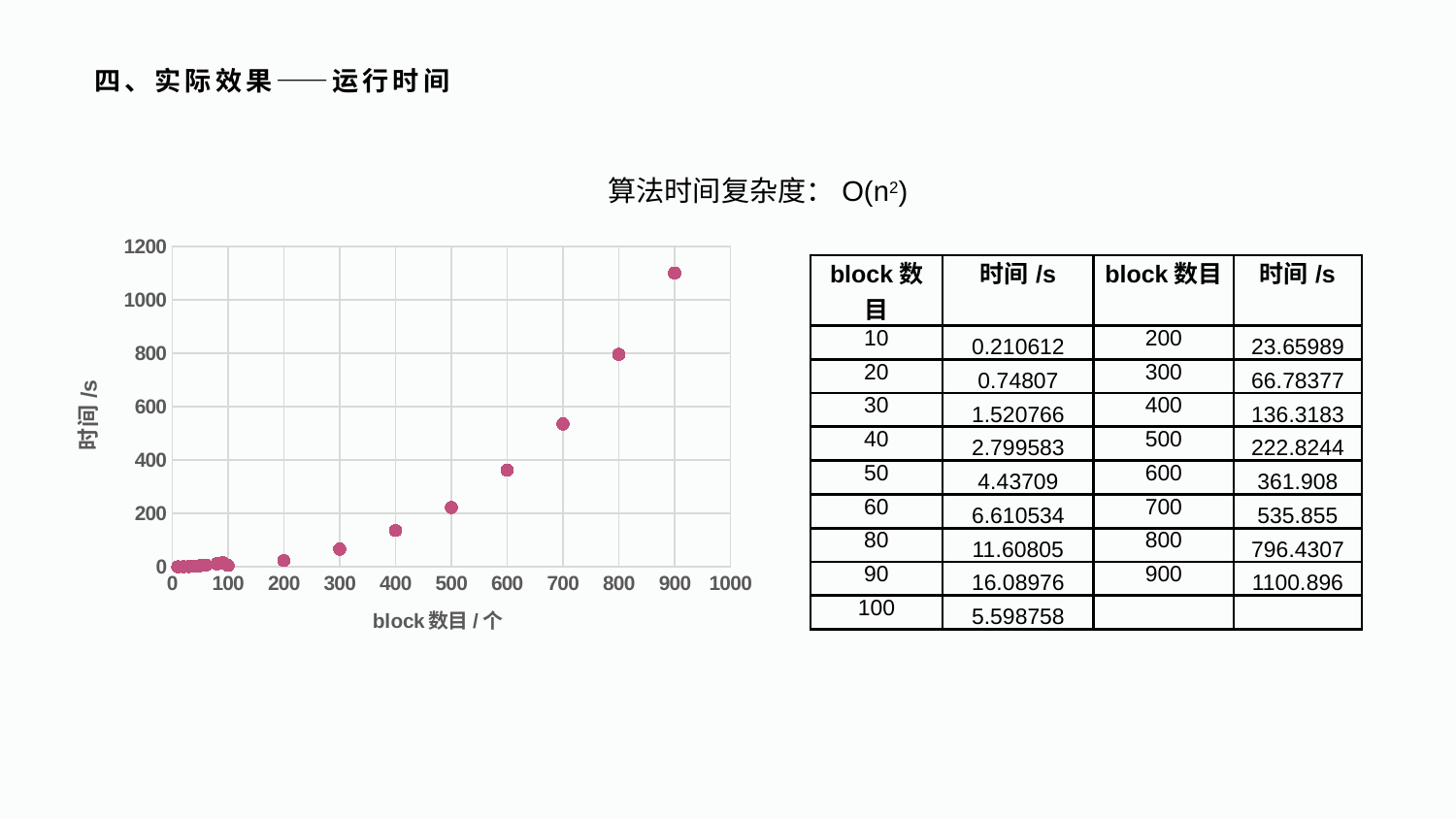

四、实际效果——运行时间

算法时间复杂度：O(n2)

### Chart

| Category |  |
|---|---|
| block数目 | 时间/s | block数目 | 时间/s |
| --- | --- | --- | --- |
| 10 | 0.210612 | 200 | 23.65989 |
| 20 | 0.74807 | 300 | 66.78377 |
| 30 | 1.520766 | 400 | 136.3183 |
| 40 | 2.799583 | 500 | 222.8244 |
| 50 | 4.43709 | 600 | 361.908 |
| 60 | 6.610534 | 700 | 535.855 |
| 80 | 11.60805 | 800 | 796.4307 |
| 90 | 16.08976 | 900 | 1100.896 |
| 100 | 5.598758 |  |  |